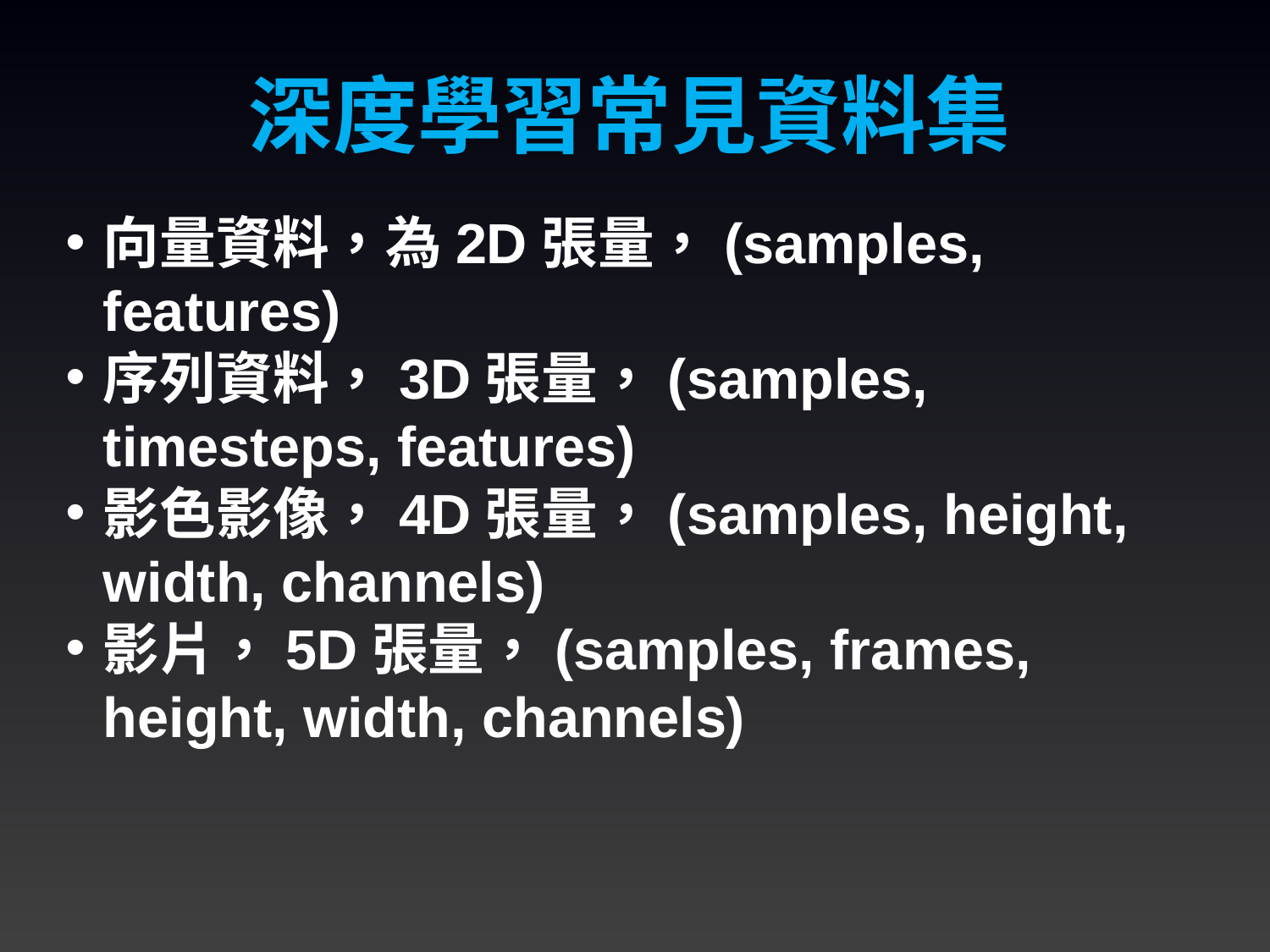

深度學習常見資料集
向量資料，為2D張量，(samples, features)
序列資料，3D張量，(samples, timesteps, features)
影色影像，4D張量，(samples, height, width, channels)
影片，5D張量，(samples, frames, height, width, channels)